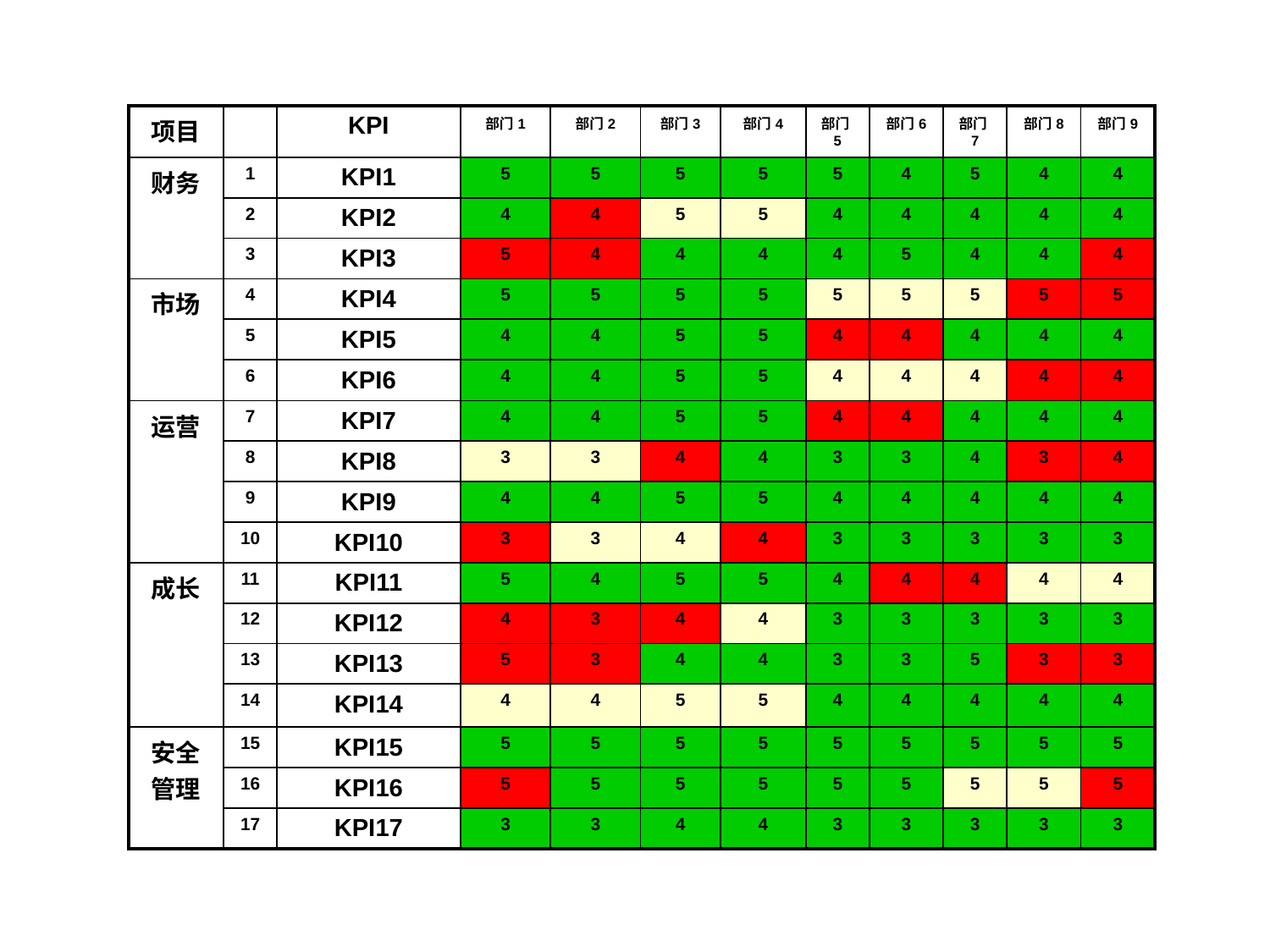

绩效监控表
| 项目 |  | KPI | 部门1 | 部门2 | 部门3 | 部门4 | 部门5 | 部门6 | 部门7 | 部门8 | 部门9 |
| --- | --- | --- | --- | --- | --- | --- | --- | --- | --- | --- | --- |
| 财务 | 1 | KPI1 | 5 | 5 | 5 | 5 | 5 | 4 | 5 | 4 | 4 |
|  | 2 | KPI2 | 4 | 4 | 5 | 5 | 4 | 4 | 4 | 4 | 4 |
|  | 3 | KPI3 | 5 | 4 | 4 | 4 | 4 | 5 | 4 | 4 | 4 |
| 市场 | 4 | KPI4 | 5 | 5 | 5 | 5 | 5 | 5 | 5 | 5 | 5 |
|  | 5 | KPI5 | 4 | 4 | 5 | 5 | 4 | 4 | 4 | 4 | 4 |
|  | 6 | KPI6 | 4 | 4 | 5 | 5 | 4 | 4 | 4 | 4 | 4 |
| 运营 | 7 | KPI7 | 4 | 4 | 5 | 5 | 4 | 4 | 4 | 4 | 4 |
|  | 8 | KPI8 | 3 | 3 | 4 | 4 | 3 | 3 | 4 | 3 | 4 |
|  | 9 | KPI9 | 4 | 4 | 5 | 5 | 4 | 4 | 4 | 4 | 4 |
|  | 10 | KPI10 | 3 | 3 | 4 | 4 | 3 | 3 | 3 | 3 | 3 |
| 成长 | 11 | KPI11 | 5 | 4 | 5 | 5 | 4 | 4 | 4 | 4 | 4 |
|  | 12 | KPI12 | 4 | 3 | 4 | 4 | 3 | 3 | 3 | 3 | 3 |
|  | 13 | KPI13 | 5 | 3 | 4 | 4 | 3 | 3 | 5 | 3 | 3 |
|  | 14 | KPI14 | 4 | 4 | 5 | 5 | 4 | 4 | 4 | 4 | 4 |
| 安全管理 | 15 | KPI15 | 5 | 5 | 5 | 5 | 5 | 5 | 5 | 5 | 5 |
|  | 16 | KPI16 | 5 | 5 | 5 | 5 | 5 | 5 | 5 | 5 | 5 |
|  | 17 | KPI17 | 3 | 3 | 4 | 4 | 3 | 3 | 3 | 3 | 3 |